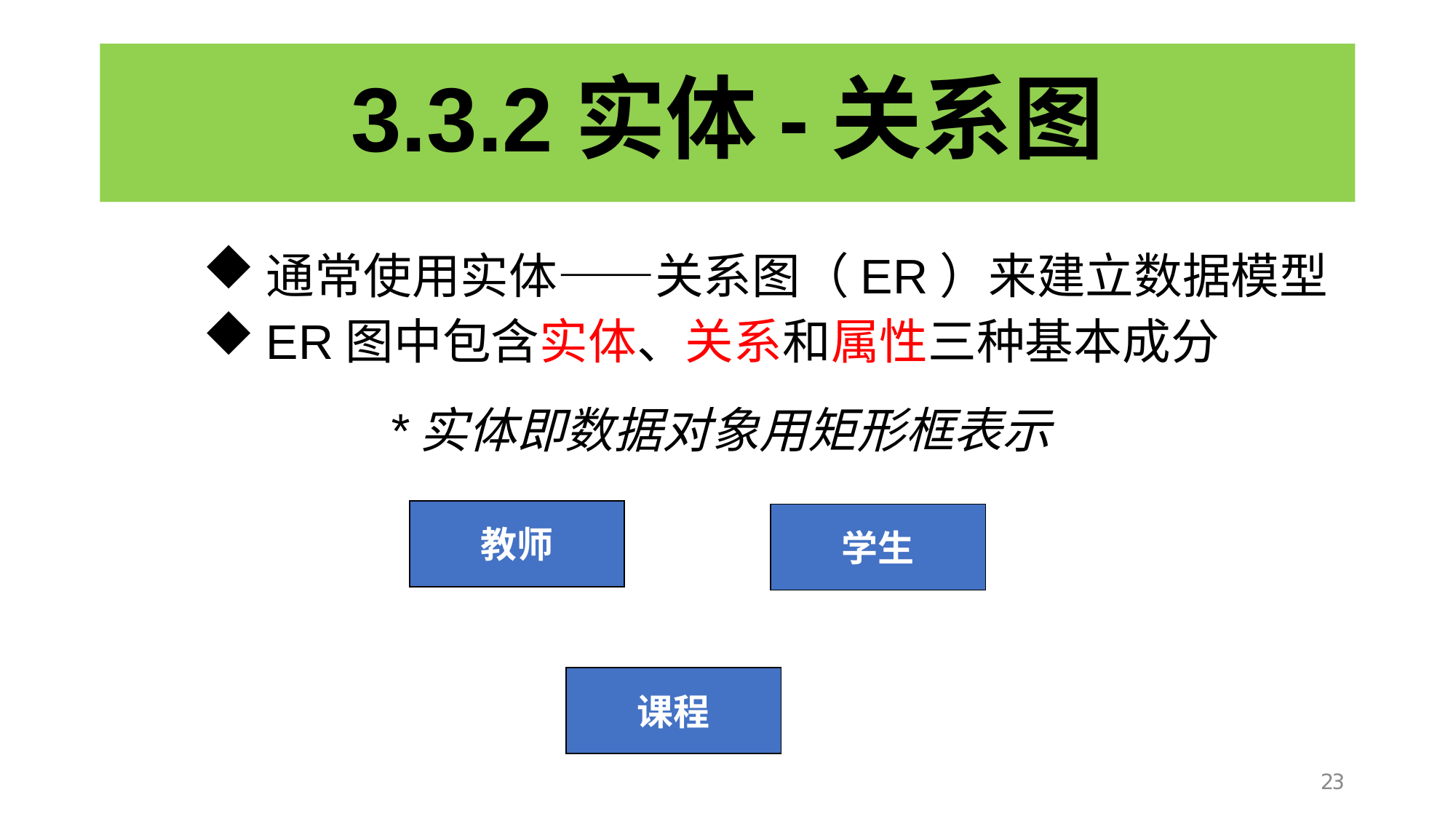

# 3.3.2实体-关系图
通常使用实体——关系图（ER）来建立数据模型
ER图中包含实体、关系和属性三种基本成分

*实体即数据对象用矩形框表示

教师
学生
课程
23